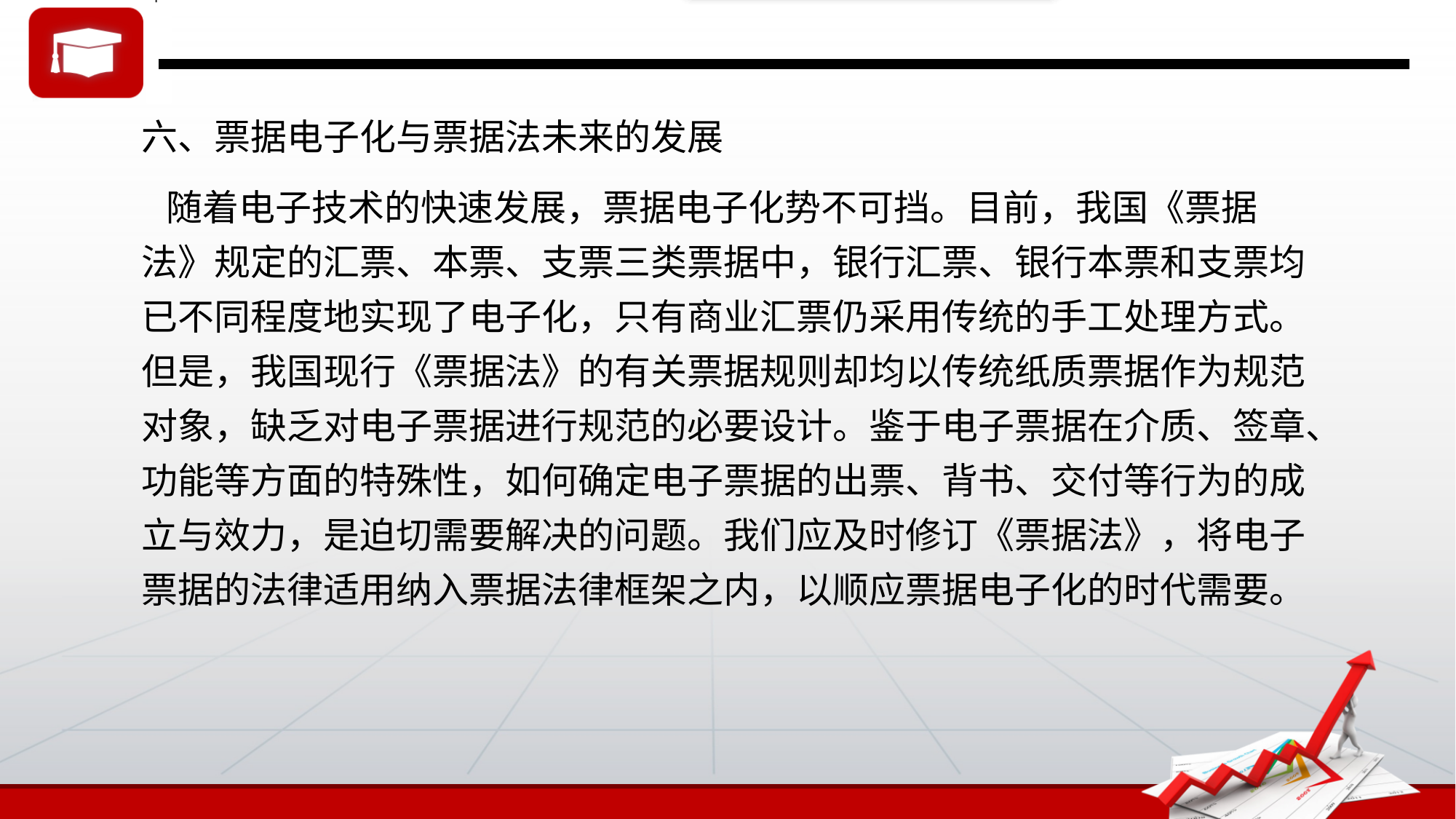

六、票据电子化与票据法未来的发展
  随着电子技术的快速发展，票据电子化势不可挡。目前，我国《票据法》规定的汇票、本票、支票三类票据中，银行汇票、银行本票和支票均已不同程度地实现了电子化，只有商业汇票仍采用传统的手工处理方式。但是，我国现行《票据法》的有关票据规则却均以传统纸质票据作为规范对象，缺乏对电子票据进行规范的必要设计。鉴于电子票据在介质、签章、功能等方面的特殊性，如何确定电子票据的出票、背书、交付等行为的成立与效力，是迫切需要解决的问题。我们应及时修订《票据法》，将电子票据的法律适用纳入票据法律框架之内，以顺应票据电子化的时代需要。